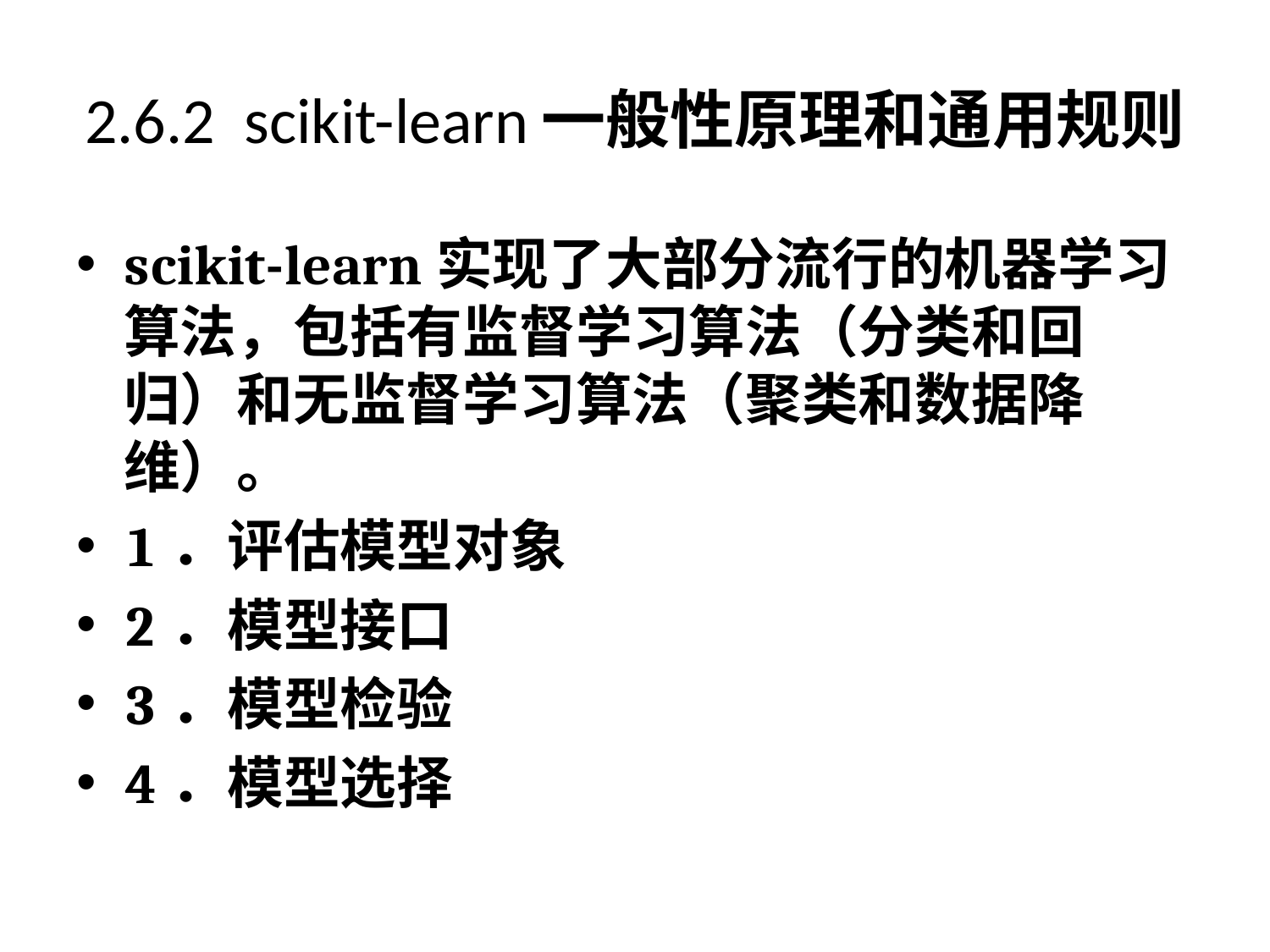

# 2.6.2  scikit-learn一般性原理和通用规则
scikit-learn实现了大部分流行的机器学习算法，包括有监督学习算法（分类和回归）和无监督学习算法（聚类和数据降维）。
1．评估模型对象
2．模型接口
3．模型检验
4．模型选择